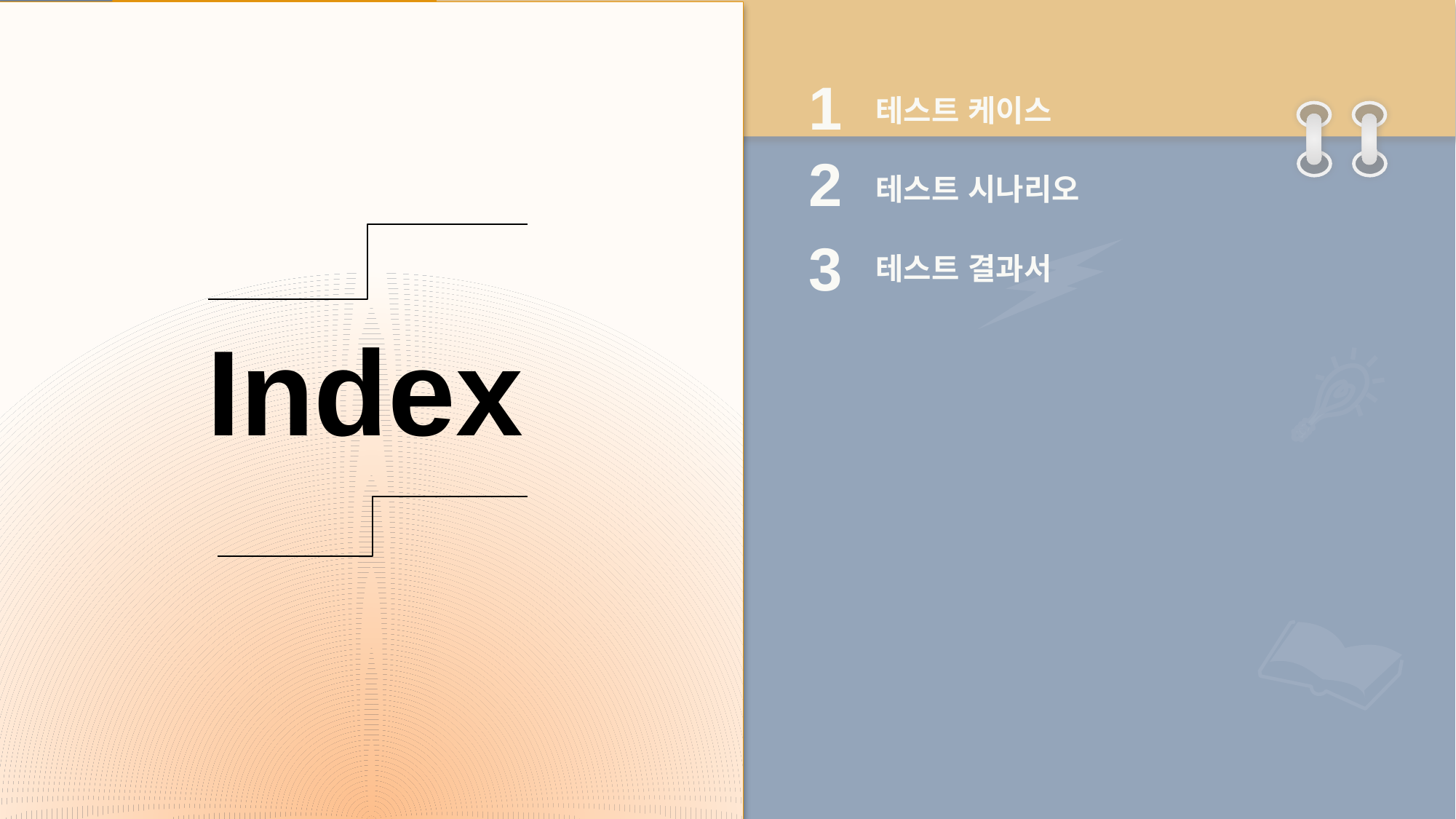

1
테스트 케이스
테스트 시나리오
테스트 결과서
2

3
Index